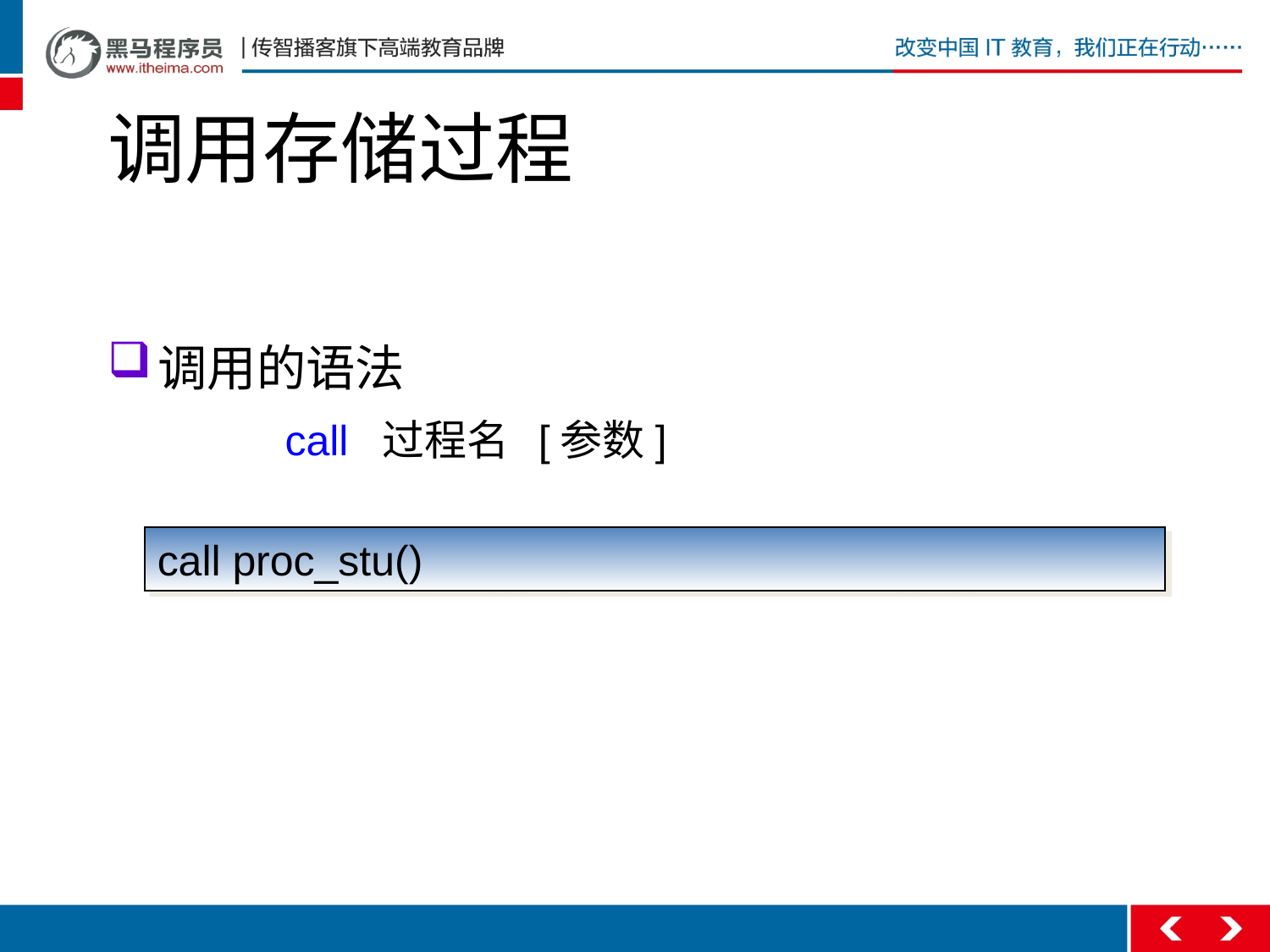

# 调用存储过程

调用的语法
		call  过程名  [参数]

call proc_stu()